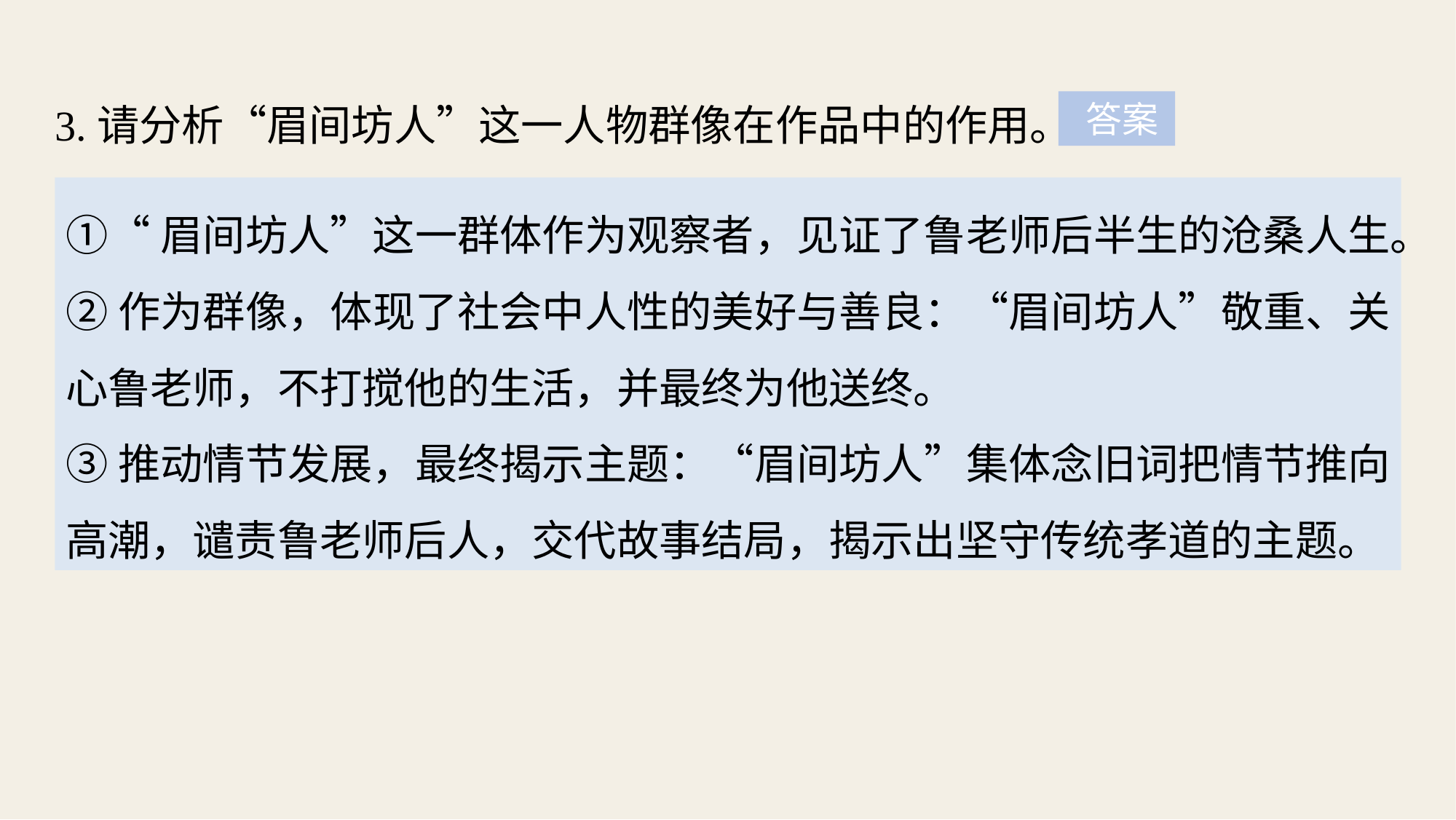

3.请分析“眉间坊人”这一人物群像在作品中的作用。
 答案
①“眉间坊人”这一群体作为观察者，见证了鲁老师后半生的沧桑人生。
②作为群像，体现了社会中人性的美好与善良：“眉间坊人”敬重、关心鲁老师，不打搅他的生活，并最终为他送终。
③推动情节发展，最终揭示主题：“眉间坊人”集体念旧词把情节推向高潮，谴责鲁老师后人，交代故事结局，揭示出坚守传统孝道的主题。